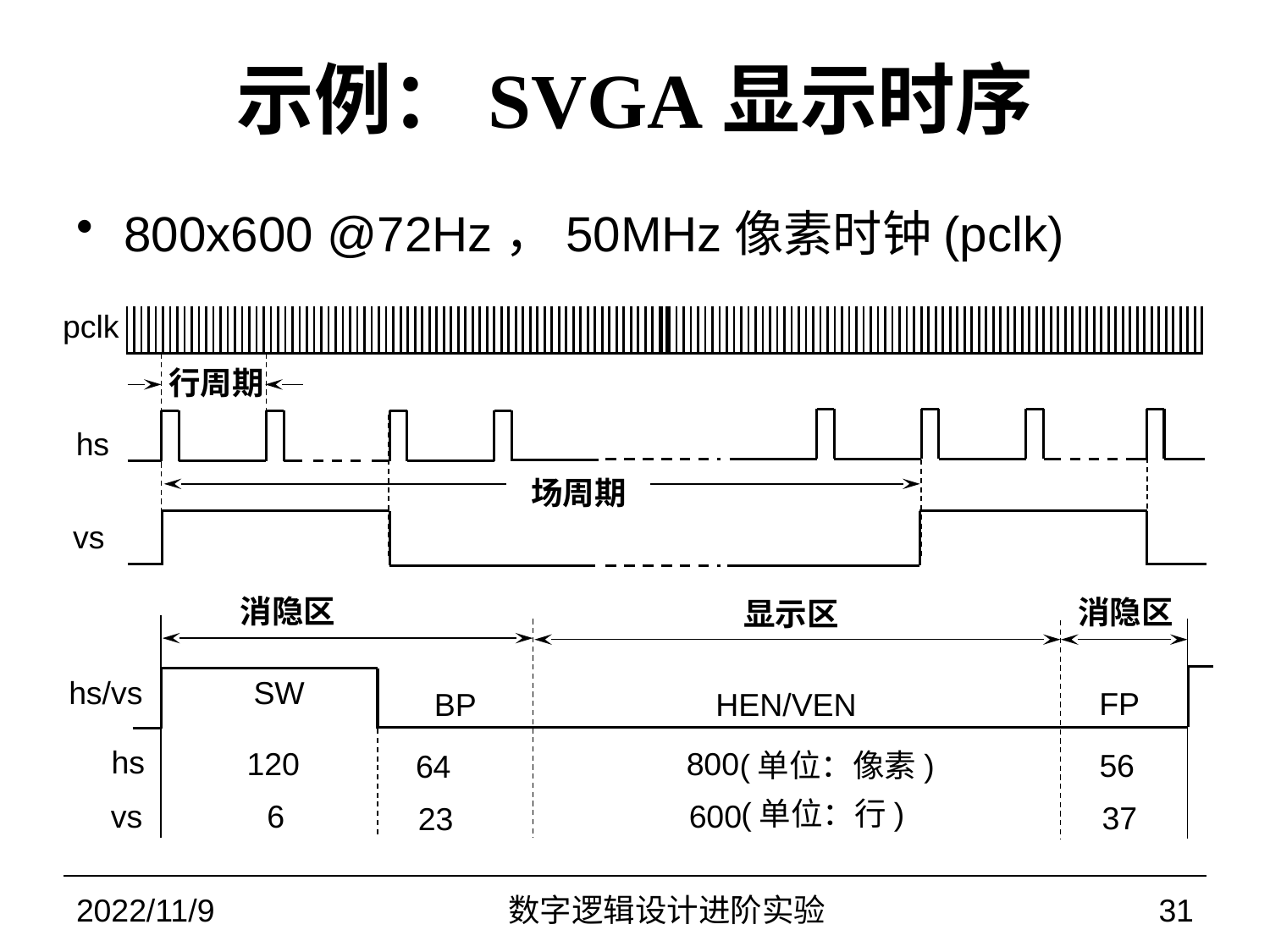

# 示例：SVGA显示时序
800x600 @72Hz，50MHz像素时钟(pclk)
pclk
|  |  |  |  |  |  |  |  |  |  |  |  |  |  |  |  |  |  |  |  |  |  |  |  |  |  |  |  |  |  |  |  |  |  |  |  |  |  |  |  |  |  |  |  |  |  |  |  |  |  |  |  |  |  |  |  |  |  |  |  |  |  |  |  |  |  |  |  |  |  |  |  |  |  |  |
| --- | --- | --- | --- | --- | --- | --- | --- | --- | --- | --- | --- | --- | --- | --- | --- | --- | --- | --- | --- | --- | --- | --- | --- | --- | --- | --- | --- | --- | --- | --- | --- | --- | --- | --- | --- | --- | --- | --- | --- | --- | --- | --- | --- | --- | --- | --- | --- | --- | --- | --- | --- | --- | --- | --- | --- | --- | --- | --- | --- | --- | --- | --- | --- | --- | --- | --- | --- | --- | --- | --- | --- | --- | --- | --- |
|  |  |  |  |  |  |  |  |  |  |  |  |  |  |  |  |  |  |  |  |  |  |  |  |  |  |  |  |  |  |  |  |  |  |  |  |  |  |  |  |  |  |  |  |  |  |  |  |  |  |  |  |  |  |  |  |  |  |  |  |  |  |  |  |  |  |  |  |  |  |  |  |  |  |  |
| --- | --- | --- | --- | --- | --- | --- | --- | --- | --- | --- | --- | --- | --- | --- | --- | --- | --- | --- | --- | --- | --- | --- | --- | --- | --- | --- | --- | --- | --- | --- | --- | --- | --- | --- | --- | --- | --- | --- | --- | --- | --- | --- | --- | --- | --- | --- | --- | --- | --- | --- | --- | --- | --- | --- | --- | --- | --- | --- | --- | --- | --- | --- | --- | --- | --- | --- | --- | --- | --- | --- | --- | --- | --- | --- |
行周期
hs
场周期
vs
消隐区
消隐区
显示区
hs/vs
SW
FP
BP
HEN/VEN
hs
120
800
(单位：像素)
56
64
(单位：行)
vs
6
600
37
23
2022/11/9
数字逻辑设计进阶实验
31